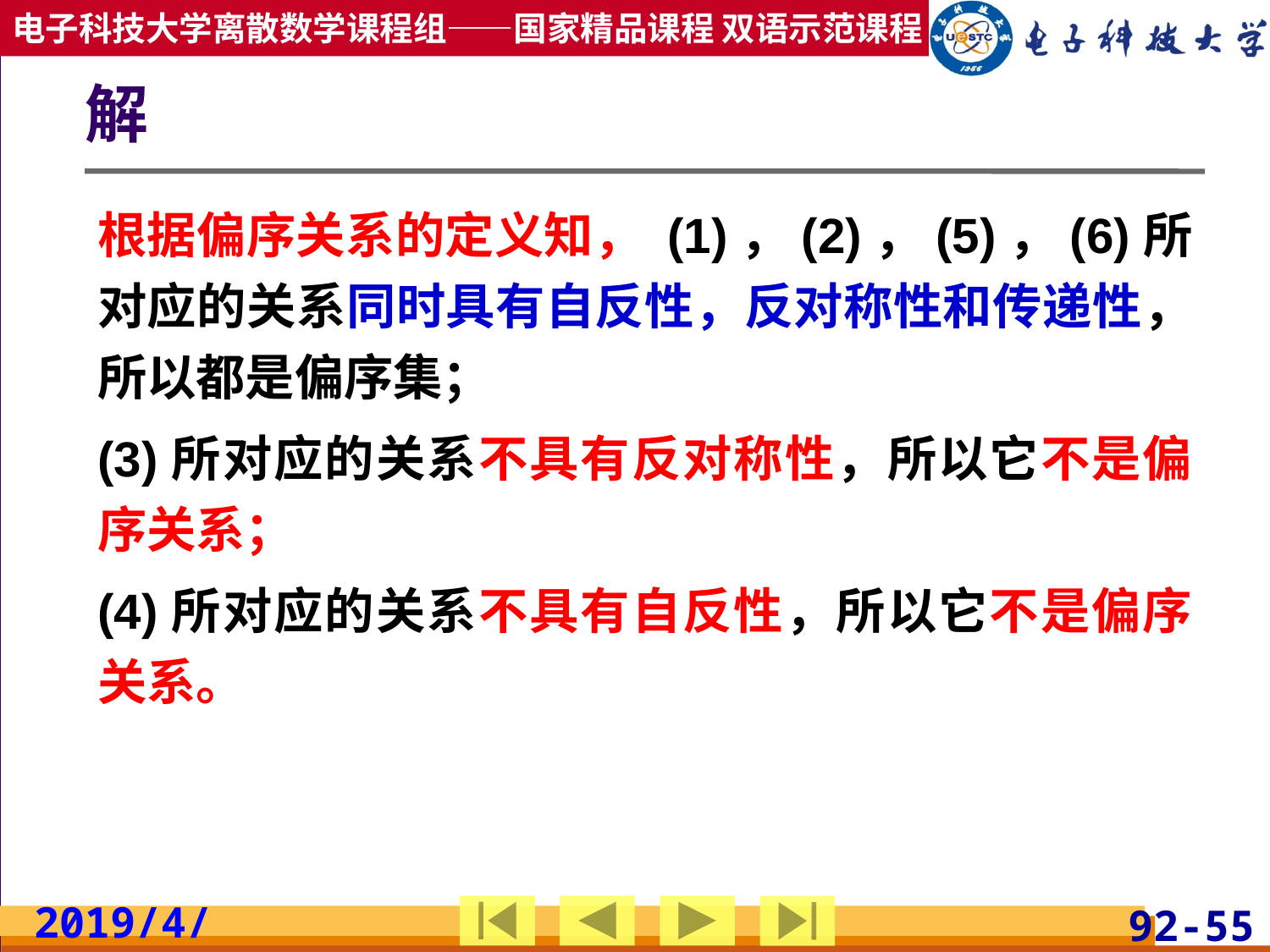

# 解
根据偏序关系的定义知， (1)，(2)，(5)，(6)所对应的关系同时具有自反性，反对称性和传递性，所以都是偏序集；
(3)所对应的关系不具有反对称性，所以它不是偏序关系；
(4)所对应的关系不具有自反性，所以它不是偏序关系。
2019/4/17